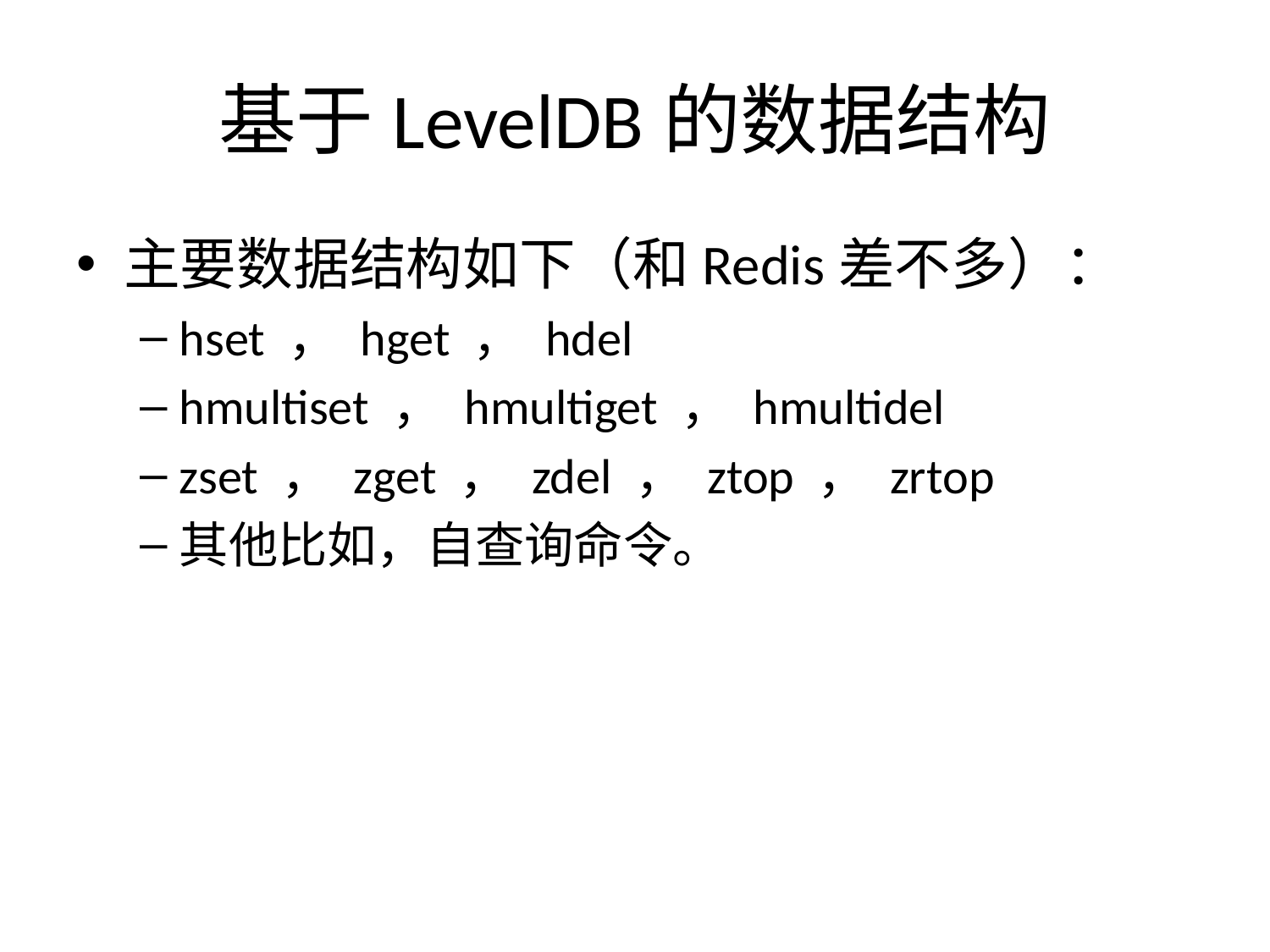

# 基于LevelDB的数据结构
主要数据结构如下（和Redis差不多）：
hset ， hget ， hdel
hmultiset ， hmultiget ， hmultidel
zset ， zget ， zdel ， ztop ， zrtop
其他比如，自查询命令。